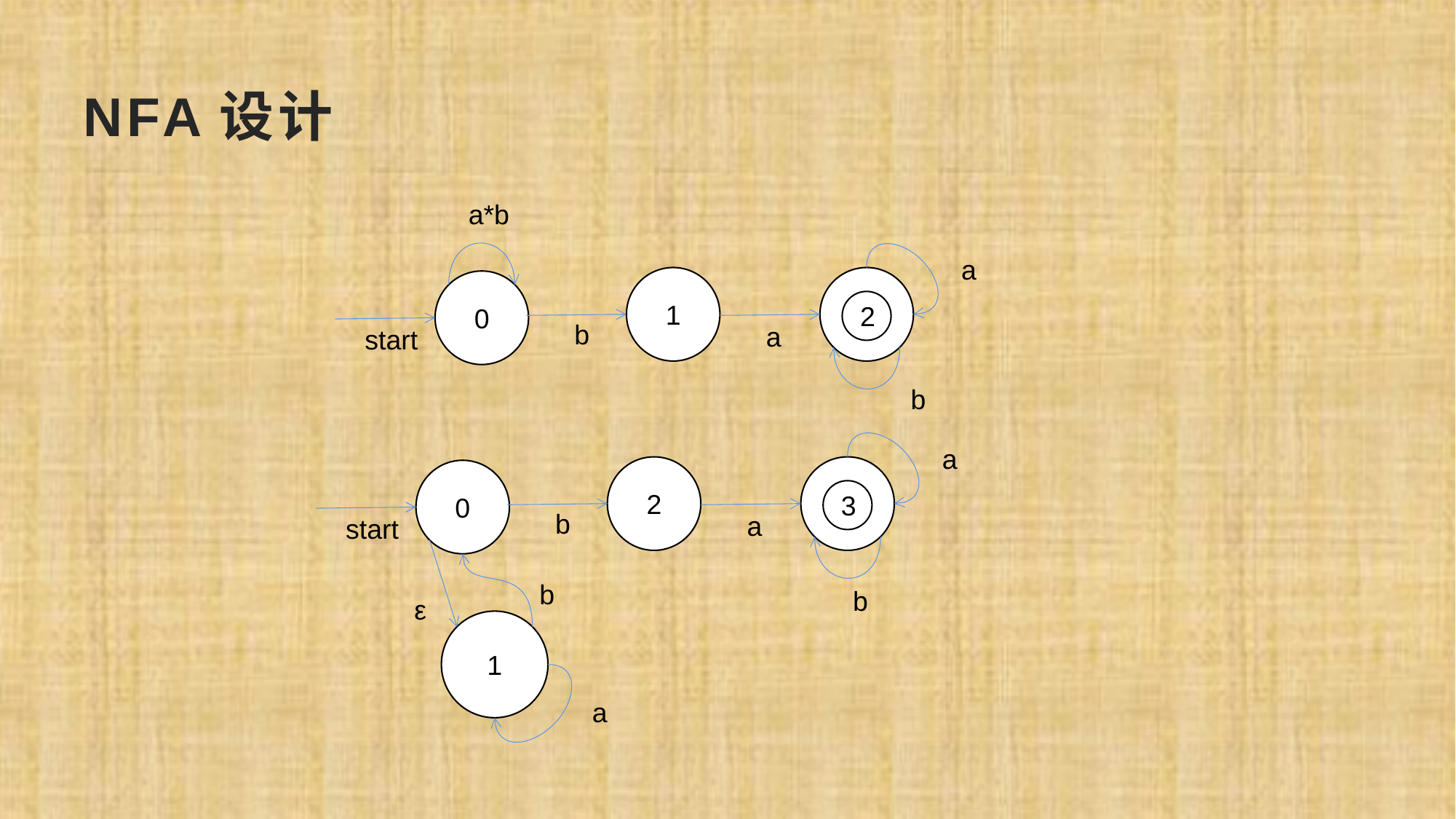

# NFA设计

a*b
a
1
0
0
2
  b
   a
 start
b
a
2
0
0
3
  b
   a
 start
b
b
ε
1
a